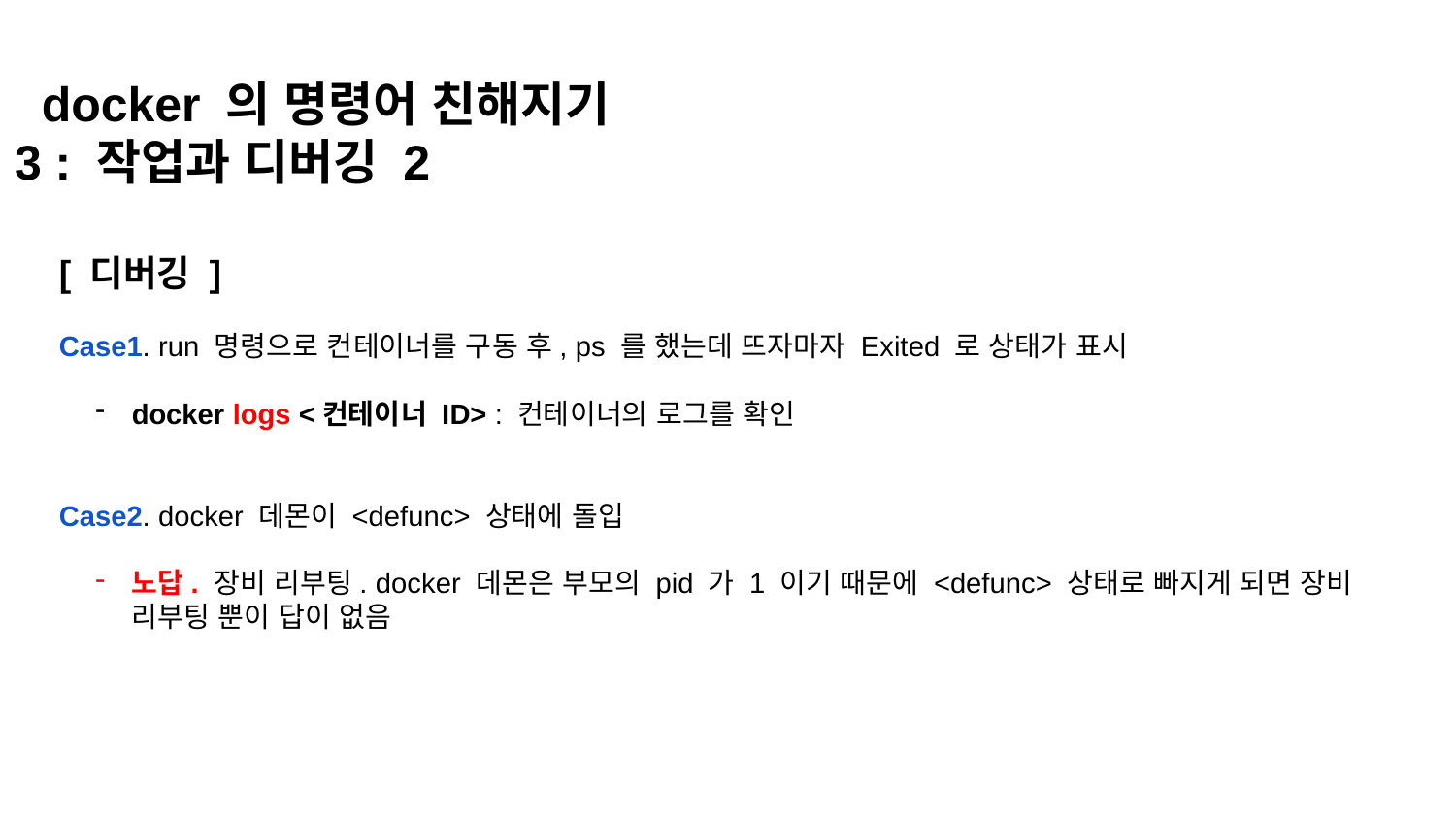

docker 의 명령어 친해지기 3 : 작업과 디버깅 2
[ 디버깅 ]

Case1. run 명령으로 컨테이너를 구동 후, ps 를 했는데 뜨자마자 Exited 로 상태가 표시
docker logs <컨테이너 ID> : 컨테이너의 로그를 확인

Case2. docker 데몬이 <defunc> 상태에 돌입

노답. 장비 리부팅. docker 데몬은 부모의 pid 가 1 이기 때문에 <defunc> 상태로 빠지게 되면 장비 리부팅 뿐이 답이 없음